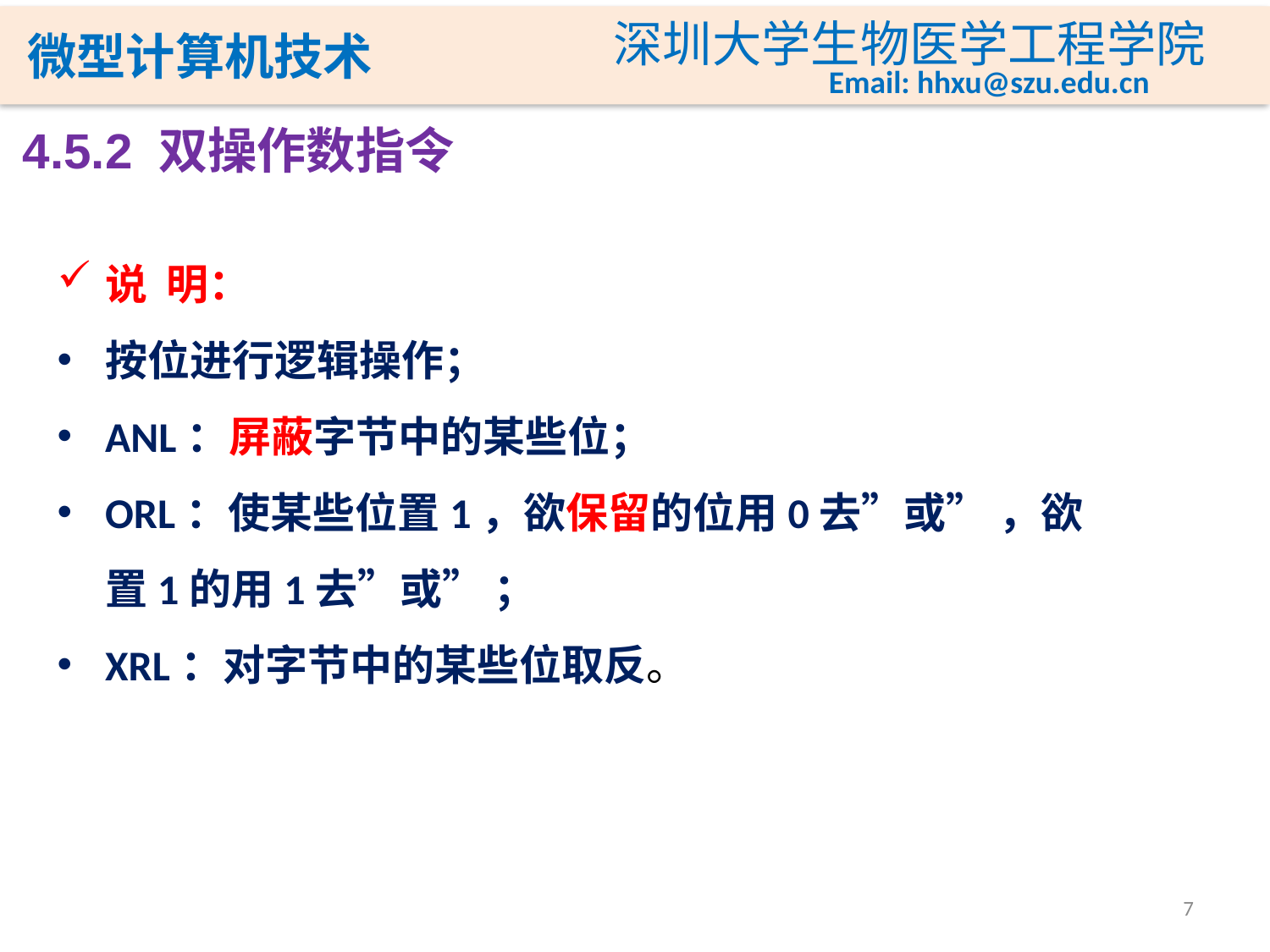

4.5.2 双操作数指令
说  明：
按位进行逻辑操作；
ANL：屏蔽字节中的某些位；
ORL：使某些位置1，欲保留的位用0去”或” ，欲置1的用1去”或” ；
XRL：对字节中的某些位取反。
7